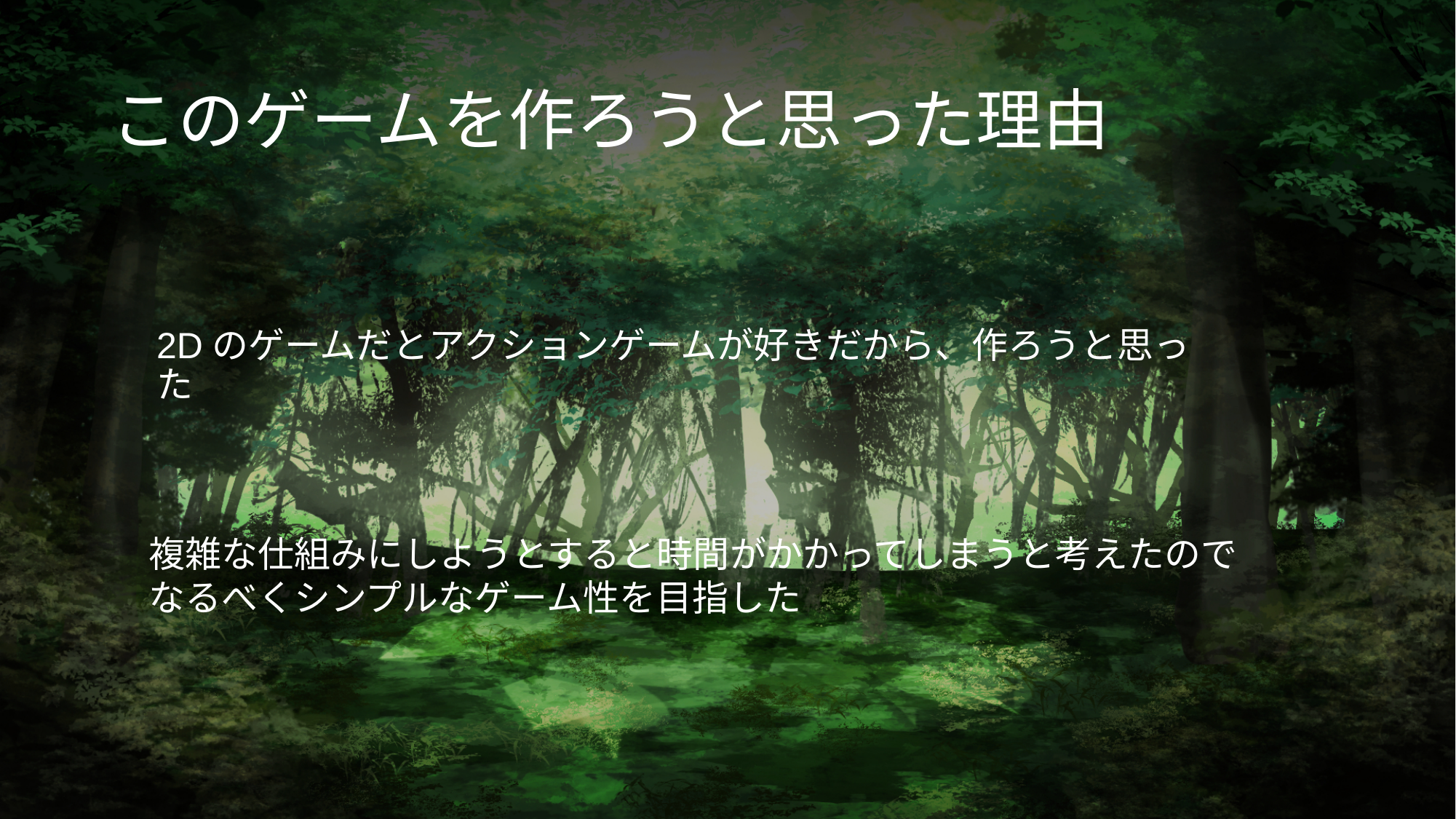

# このゲームを作ろうと思った理由
2Dのゲームだとアクションゲームが好きだから、作ろうと思った
複雑な仕組みにしようとすると時間がかかってしまうと考えたのでなるべくシンプルなゲーム性を目指した